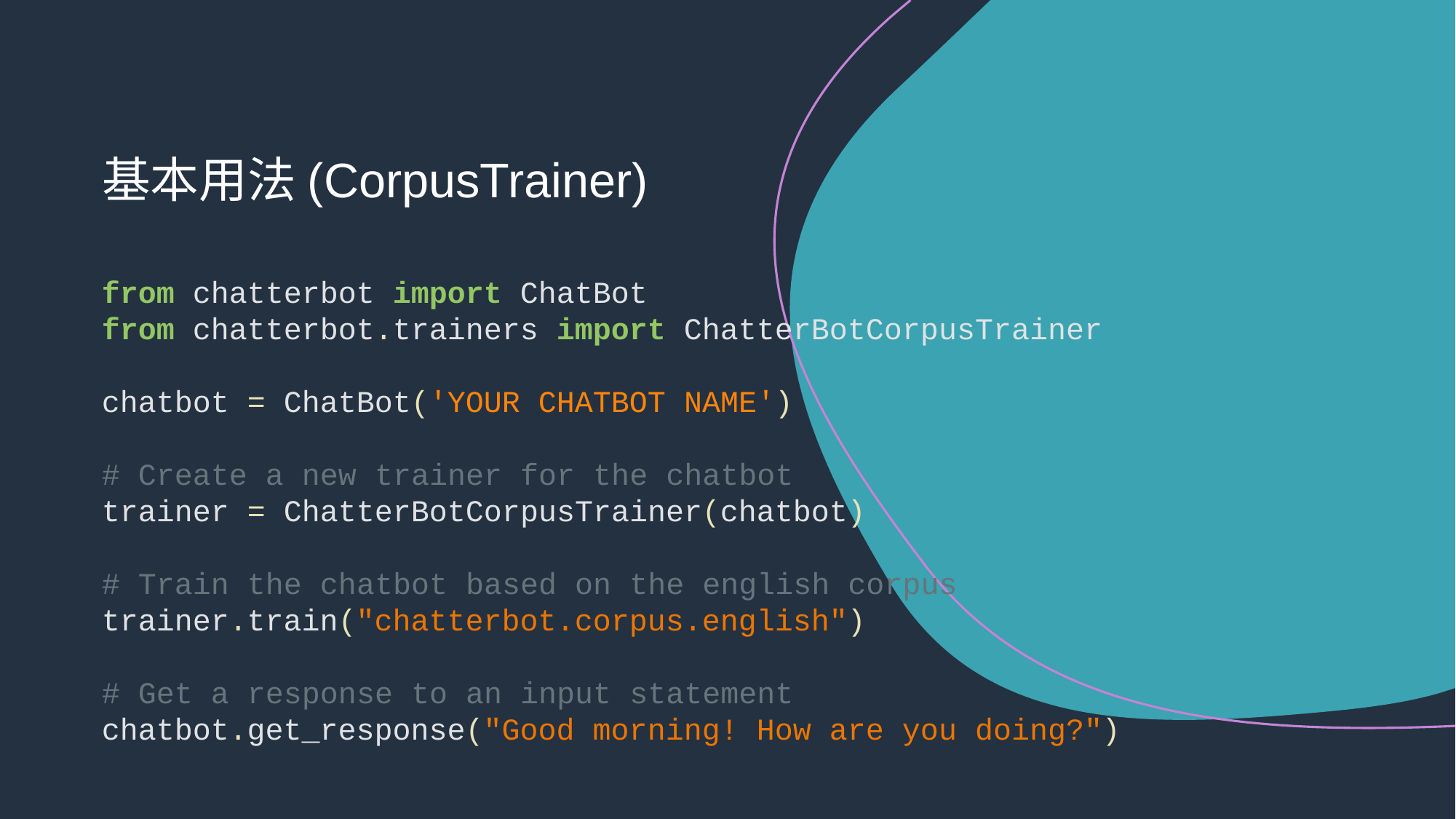

# 基本用法(CorpusTrainer)
from chatterbot import ChatBot
from chatterbot.trainers import ChatterBotCorpusTrainer

chatbot = ChatBot('YOUR CHATBOT NAME')

# Create a new trainer for the chatbot
trainer = ChatterBotCorpusTrainer(chatbot)

# Train the chatbot based on the english corpus
trainer.train("chatterbot.corpus.english")

# Get a response to an input statement
chatbot.get_response("Good morning! How are you doing?")